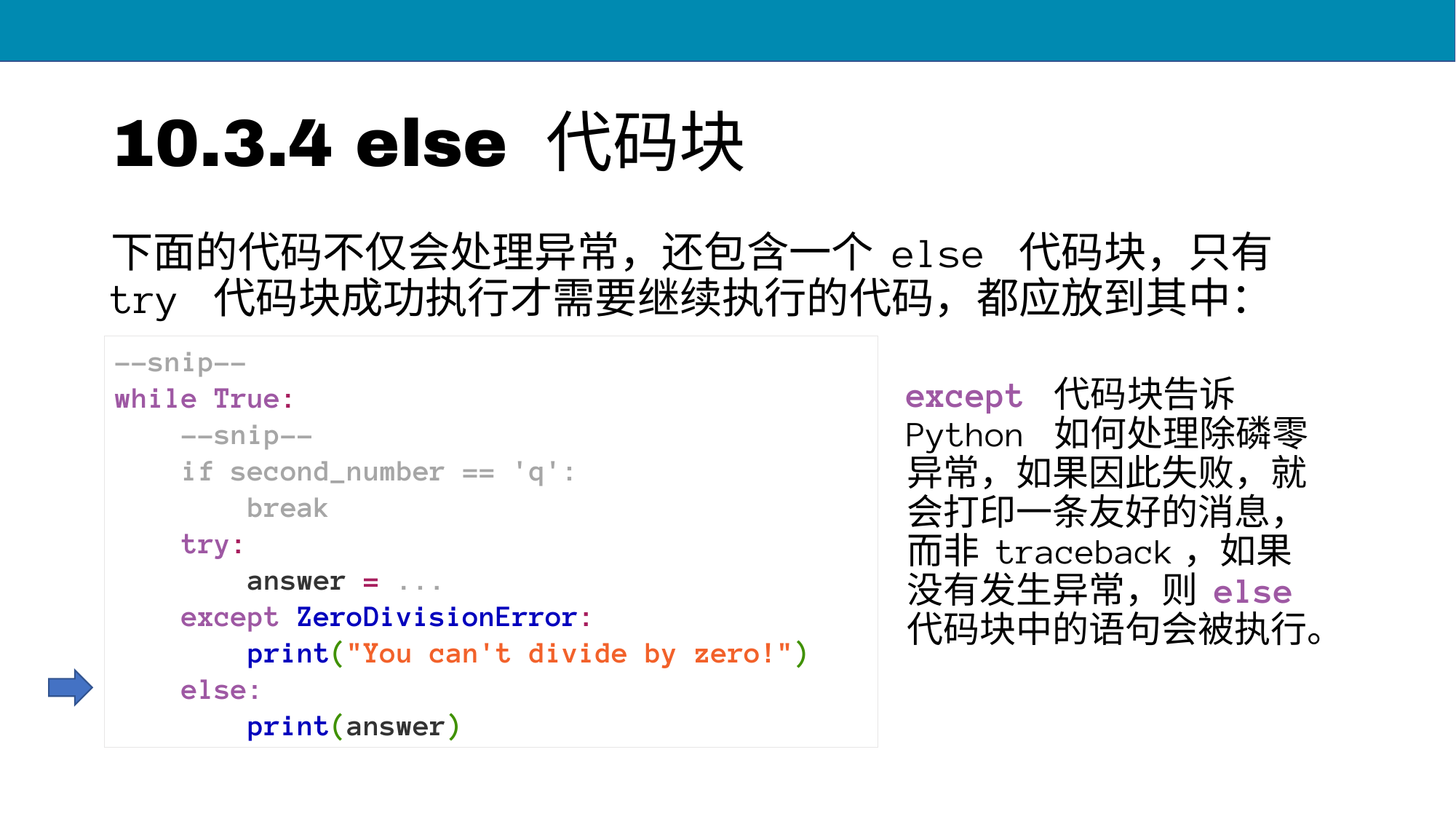

# 10.3.4 else 代码块
下面的代码不仅会处理异常，还包含一个 else 代码块，只有 try 代码块成功执行才需要继续执行的代码，都应放到其中：

--snip--
while True:
    --snip--
    if second_number == 'q':
        break
    try:
        answer = ...
    except ZeroDivisionError:
        print("You can't divide by zero!")
    else:
        print(answer)
except 代码块告诉 Python 如何处理除磷零异常，如果因此失败，就会打印一条友好的消息，而非 traceback，如果没有发生异常，则 else 代码块中的语句会被执行。